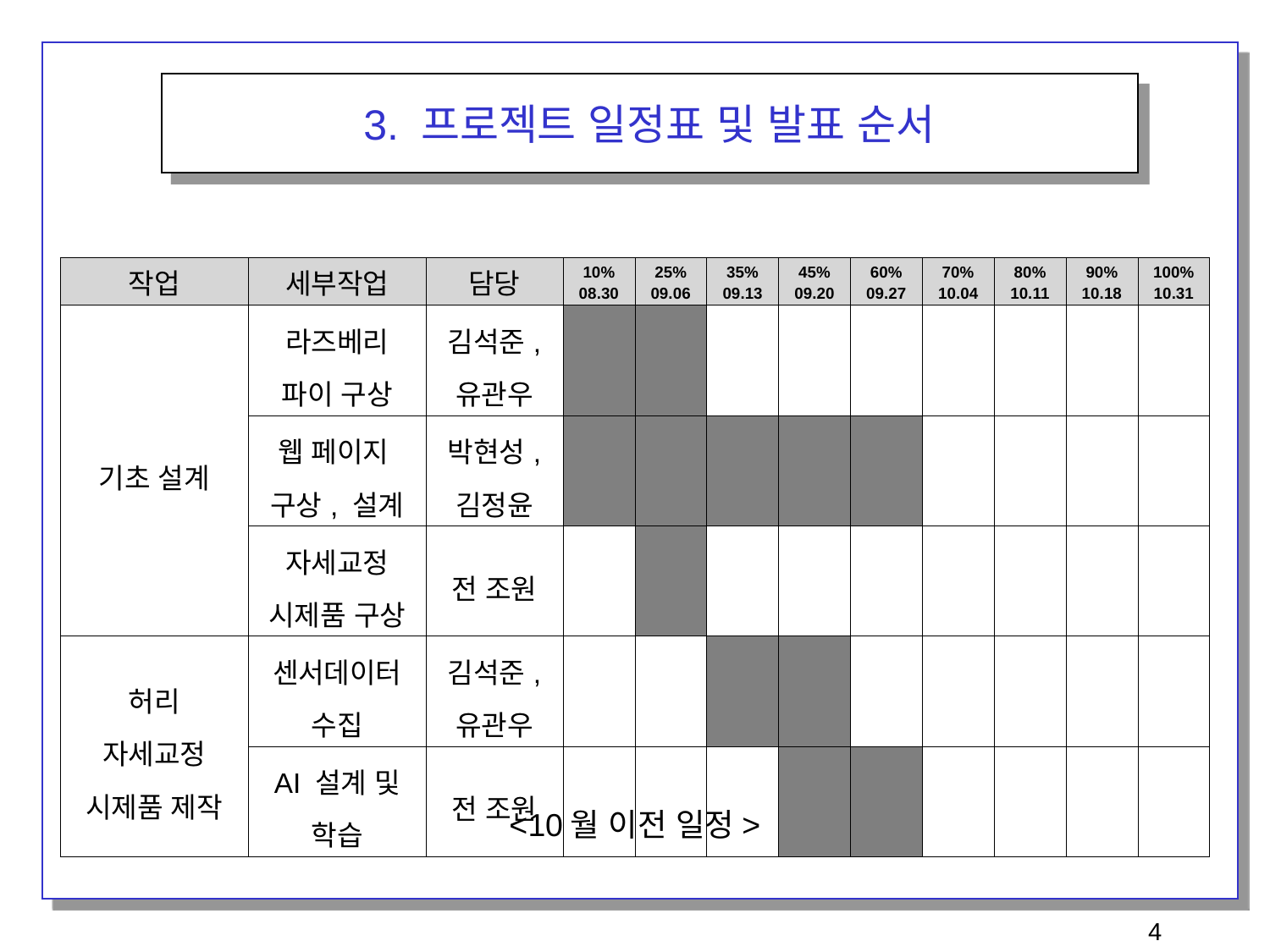

3. 프로젝트 일정표 및 발표 순서
| 작업 | 세부작업 | 담당 | 10% 08.30 | 25% 09.06 | 35% 09.13 | 45% 09.20 | 60% 09.27 | 70% 10.04 | 80% 10.11 | 90% 10.18 | 100% 10.31 |
| --- | --- | --- | --- | --- | --- | --- | --- | --- | --- | --- | --- |
| 기초 설계 | 라즈베리 파이 구상 | 김석준, 유관우 |  |  |  |  |  |  |  |  |  |
|  | 웹 페이지 구상, 설계 | 박현성, 김정윤 |  |  |  |  |  |  |  |  |  |
|  | 자세교정 시제품 구상 | 전 조원 |  |  |  |  |  |  |  |  |  |
| 허리 자세교정 시제품 제작 | 센서데이터 수집 | 김석준, 유관우 |  |  |  |  |  |  |  |  |  |
|  | AI 설계 및 학습 | 전 조원 |  |  |  |  |  |  |  |  |  |
<10월 이전 일정>
4